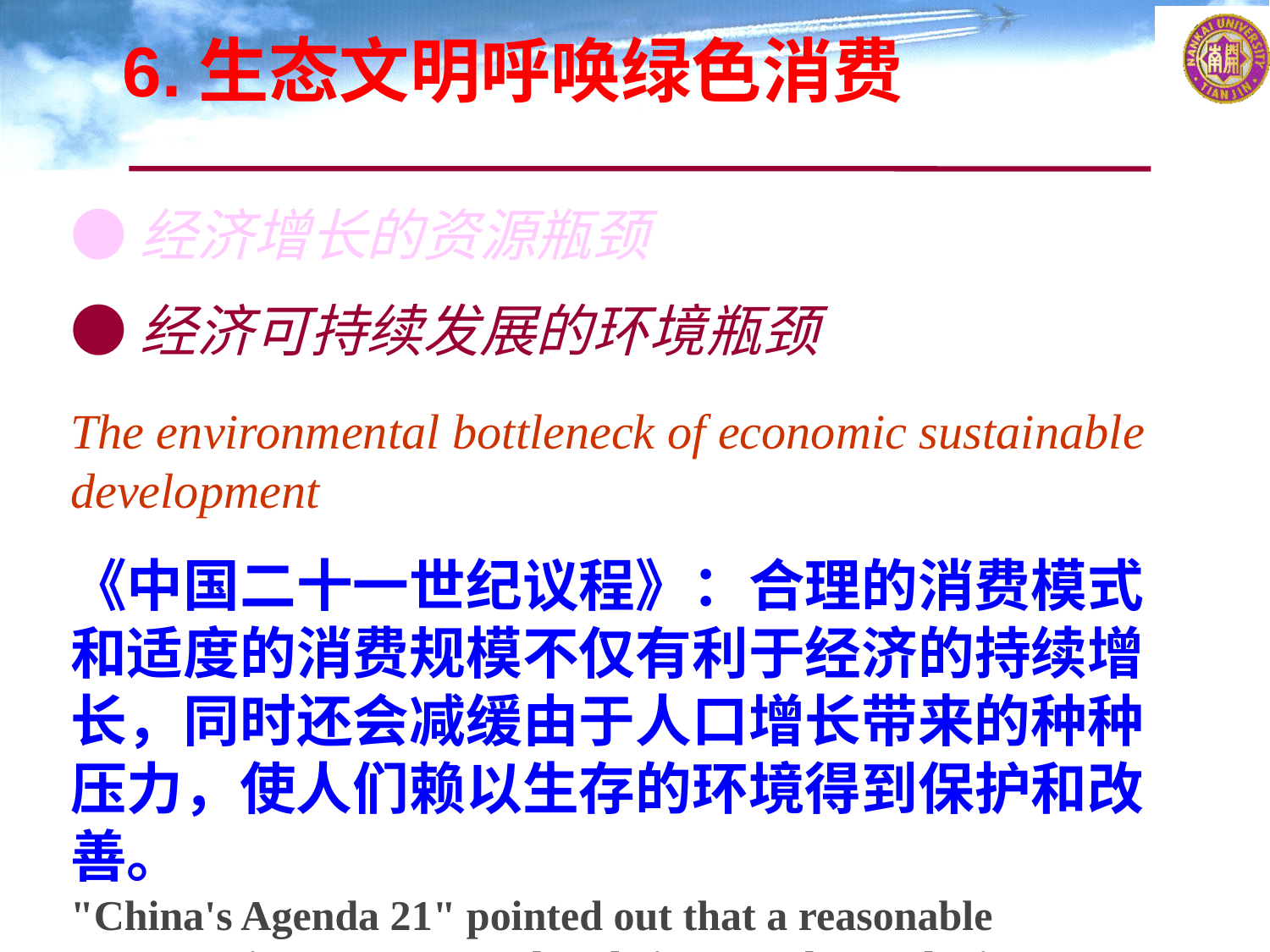

6.生态文明呼唤绿色消费

●经济增长的资源瓶颈
The resource bottleneck of the rapid economic growth
       按温饱计算，理论上中国人口承载能力约为15亿—16亿人口。严格控制人口的条件下，到2030年，中国人口将达到或接近这个土地资源承载能力的极限。
       按照我国发展的战略目标，在21世纪中期要达到发达国家水平；届时，资源消耗规模最少要比现在增加5～10倍。
       是否有足够的资源来支持实现这个目标？
Theoretically, population carrying capacity of China is about 1.5 billion -1.6 million people. Under a strict control of the population, the Chinese population will reach to the carrying capacity limitation of the land resources on 2030.
    In accordance with the strategic objectives of China's development, the level of developed countries would be reached in the mid-21st century; then, the resource consumption increase at least about 5 to 10 times than the current.
    Are there enough resources to achieve this goal?

●经济可持续发展的环境瓶颈
The environmental bottleneck of economic sustainable development
《中国二十一世纪议程》：合理的消费模式和适度的消费规模不仅有利于经济的持续增长，同时还会减缓由于人口增长带来的种种压力，使人们赖以生存的环境得到保护和改善。
"China's Agenda 21" pointed out that a reasonable consumption patterns and scale is not only conducive to sustained economic growth, but also reduce the pressure caused by population growth, so that the environment people live on will be protected and improved.